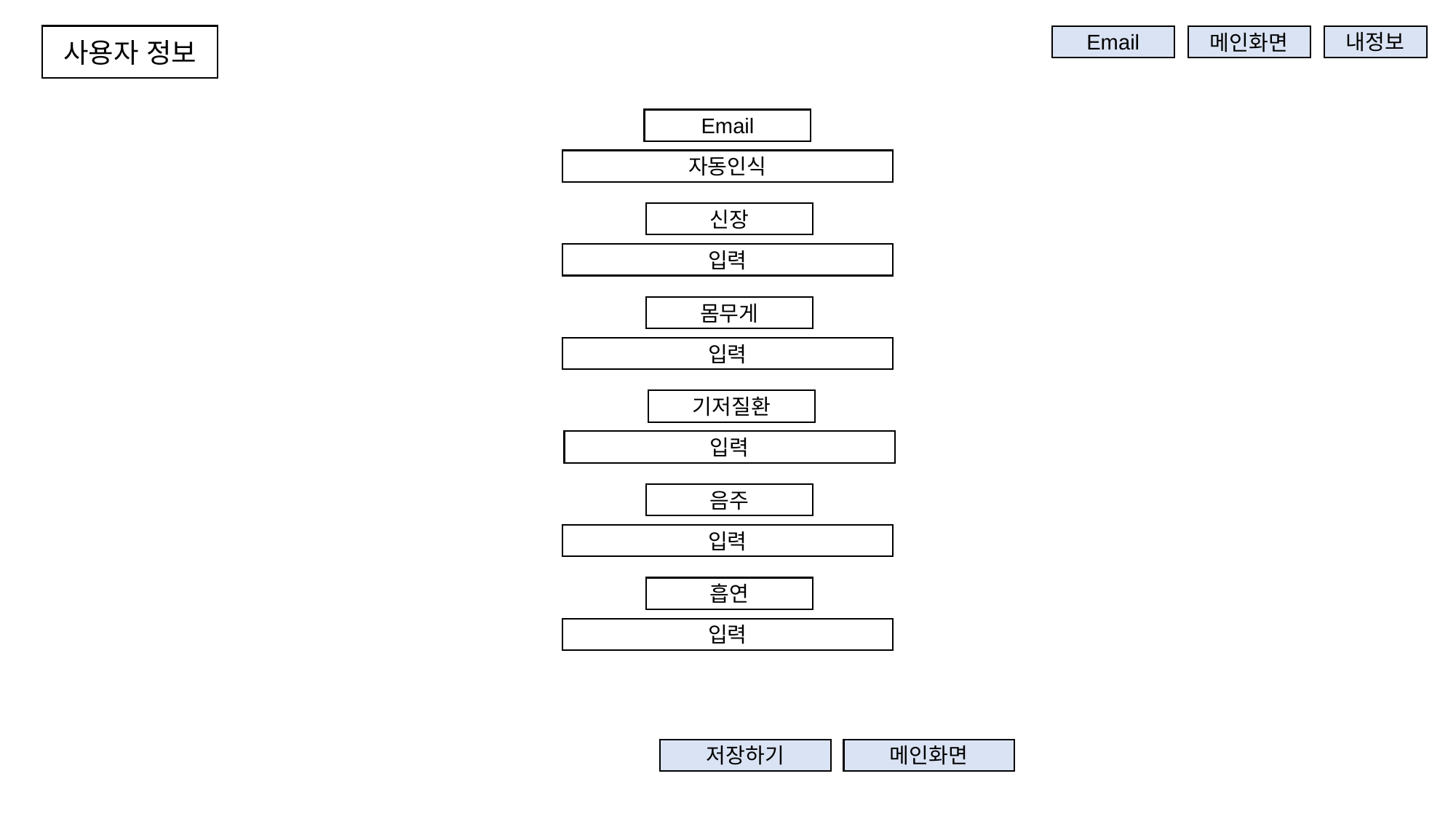

사용자 정보
Email
내정보
메인화면
Email
자동인식
신장
입력
몸무게
입력
기저질환
입력
음주
입력
흡연
입력
저장하기
메인화면